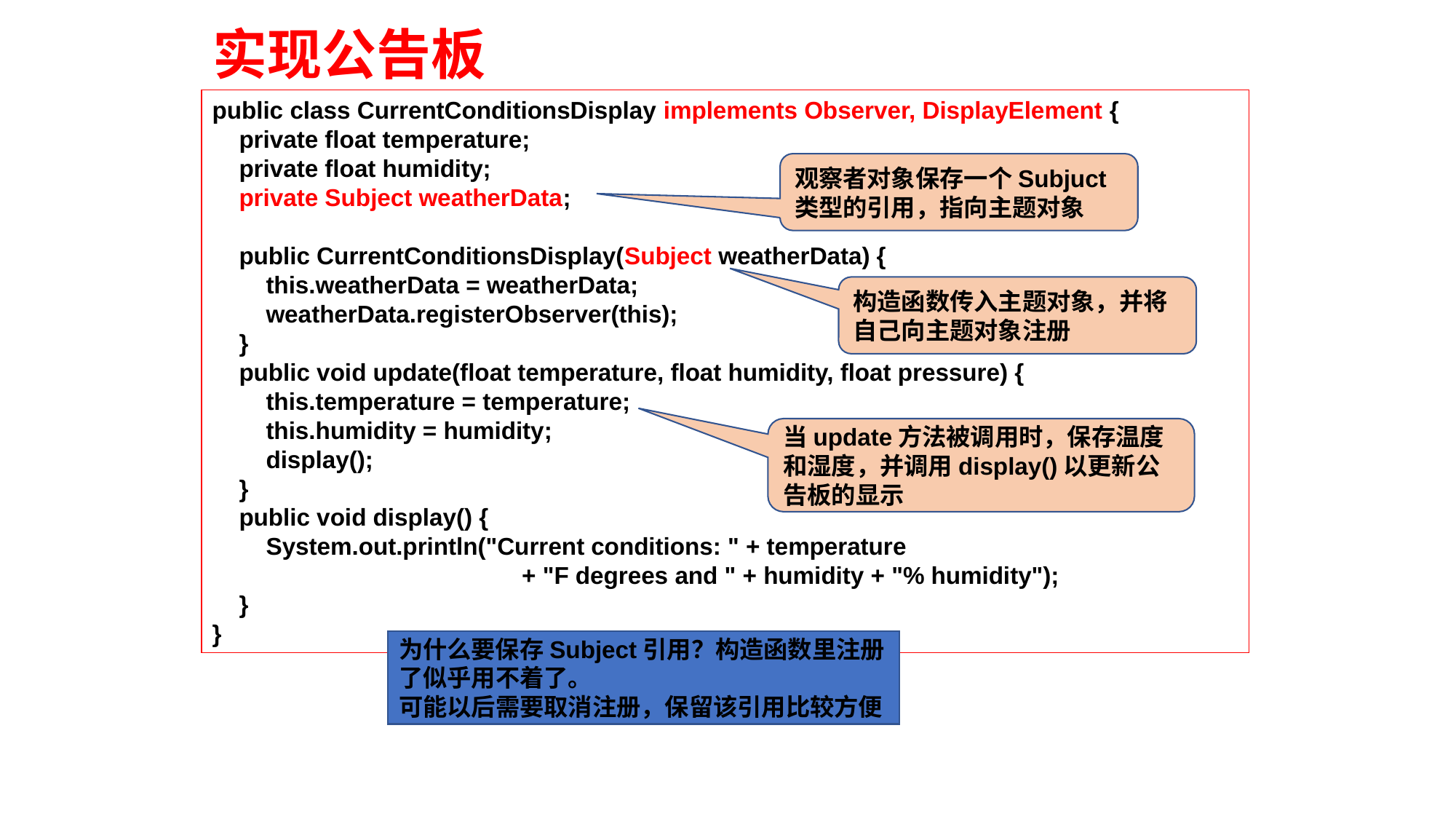

实现公告板
public class CurrentConditionsDisplay implements Observer, DisplayElement {
    private float temperature;
    private float humidity;
    private Subject weatherData;

    public CurrentConditionsDisplay(Subject weatherData) {
        this.weatherData = weatherData;
        weatherData.registerObserver(this);
    }
    public void update(float temperature, float humidity, float pressure) {
        this.temperature = temperature;
        this.humidity = humidity;
        display();
    }
    public void display() {
        System.out.println("Current conditions: " + temperature
                                              + "F degrees and " + humidity + "% humidity");
    }
}
观察者对象保存一个Subjuct类型的引用，指向主题对象
构造函数传入主题对象，并将自己向主题对象注册
当update方法被调用时，保存温度和湿度，并调用display()以更新公告板的显示
为什么要保存Subject引用？构造函数里注册了似乎用不着了。
可能以后需要取消注册，保留该引用比较方便
220